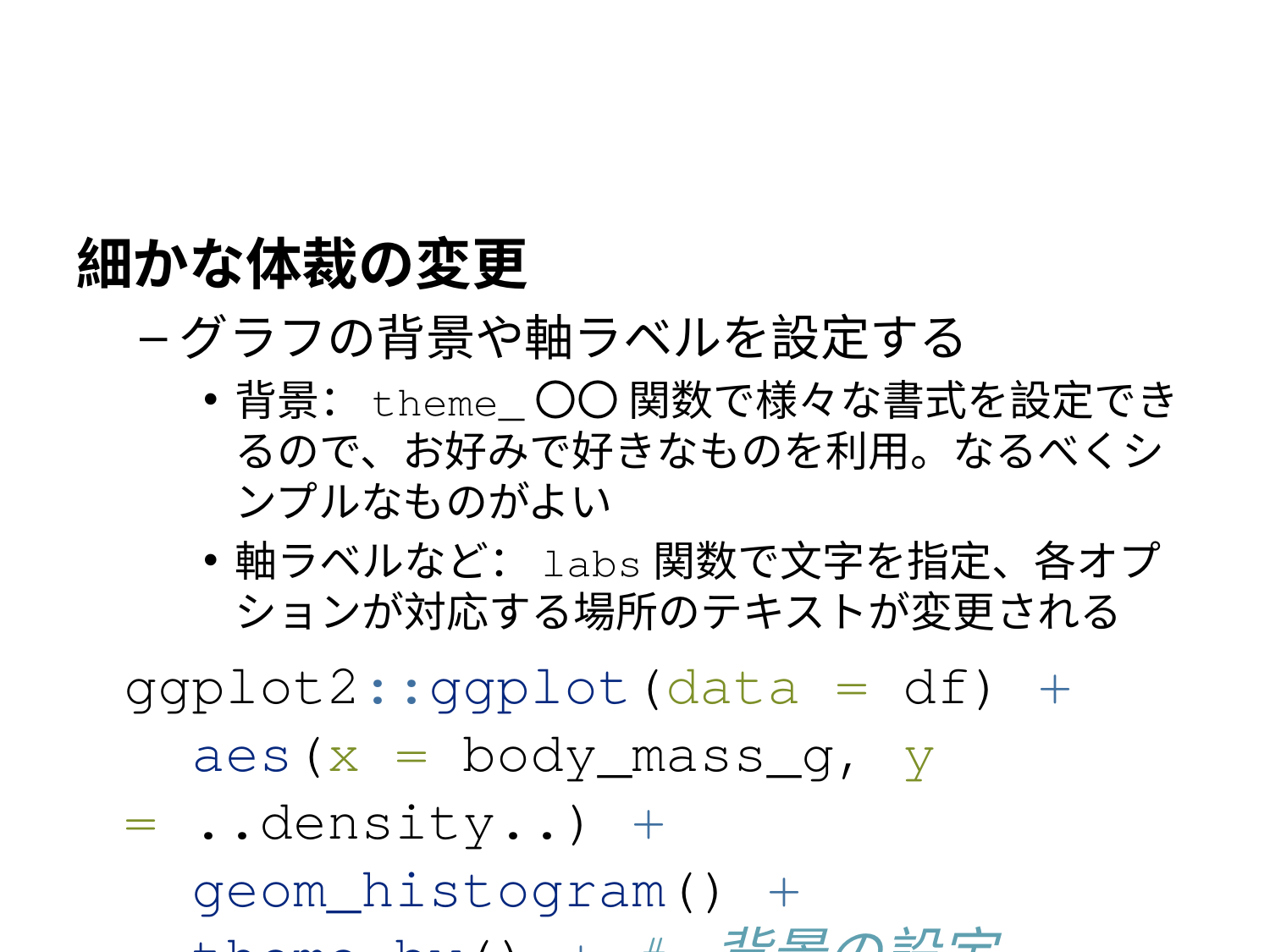

細かな体裁の変更
グラフの背景や軸ラベルを設定する
背景：theme_〇〇 関数で様々な書式を設定できるので、お好みで好きなものを利用。なるべくシンプルなものがよい
軸ラベルなど：labs関数で文字を指定、各オプションが対応する場所のテキストが変更される
ggplot2::ggplot(data = df) +
  aes(x = body_mass_g, y = ..density..) +
  geom_histogram() +
  theme_bw() + # 背景の設定
  labs(x = "体重 (g)", y = "密度", title = "ぺんぎんの体重分布")